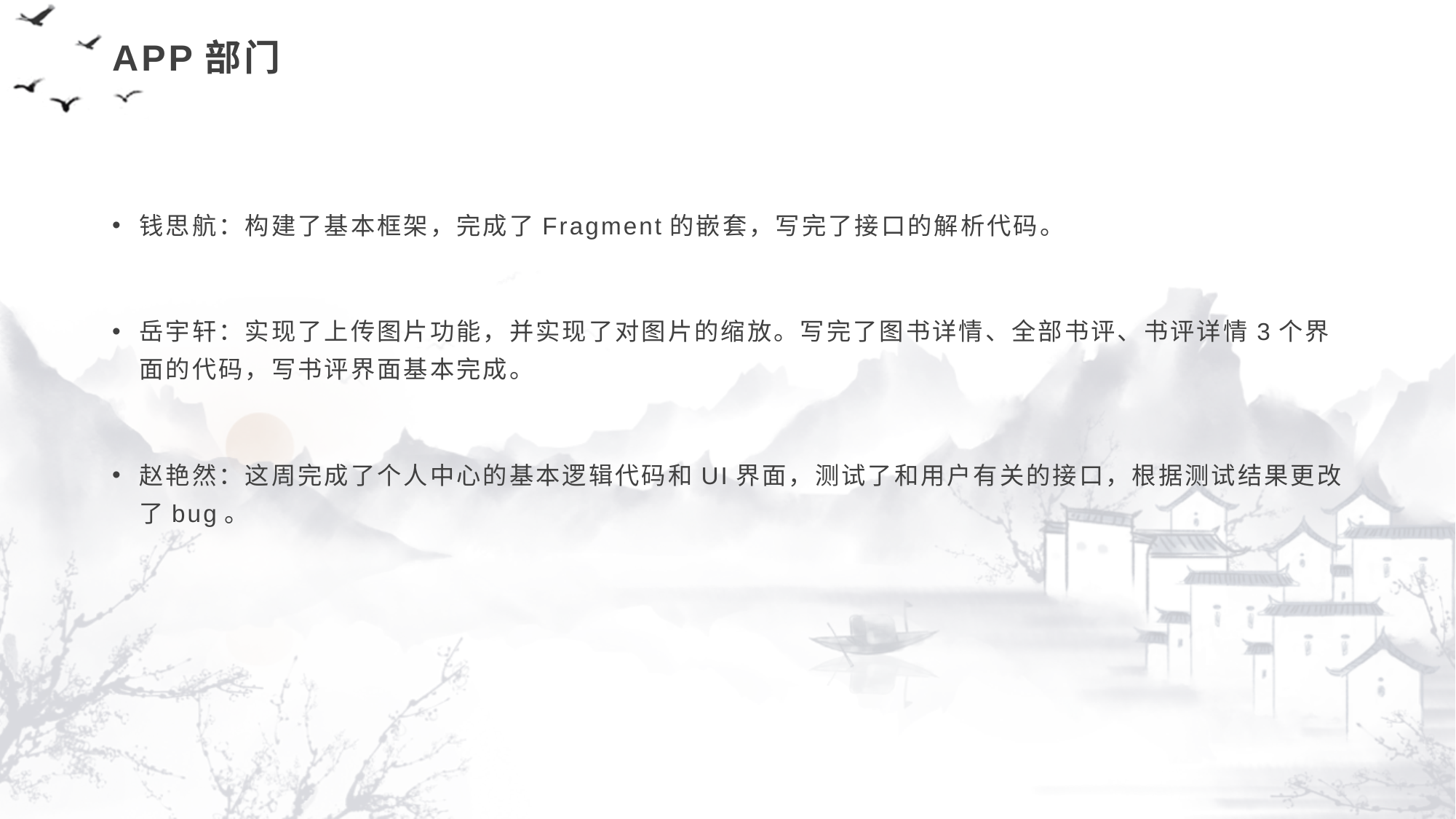

# APP部门
钱思航：构建了基本框架，完成了Fragment的嵌套，写完了接口的解析代码。

岳宇轩：实现了上传图片功能，并实现了对图片的缩放。写完了图书详情、全部书评、书评详情3个界面的代码，写书评界面基本完成。

赵艳然：这周完成了个人中心的基本逻辑代码和UI界面，测试了和用户有关的接口，根据测试结果更改了bug。